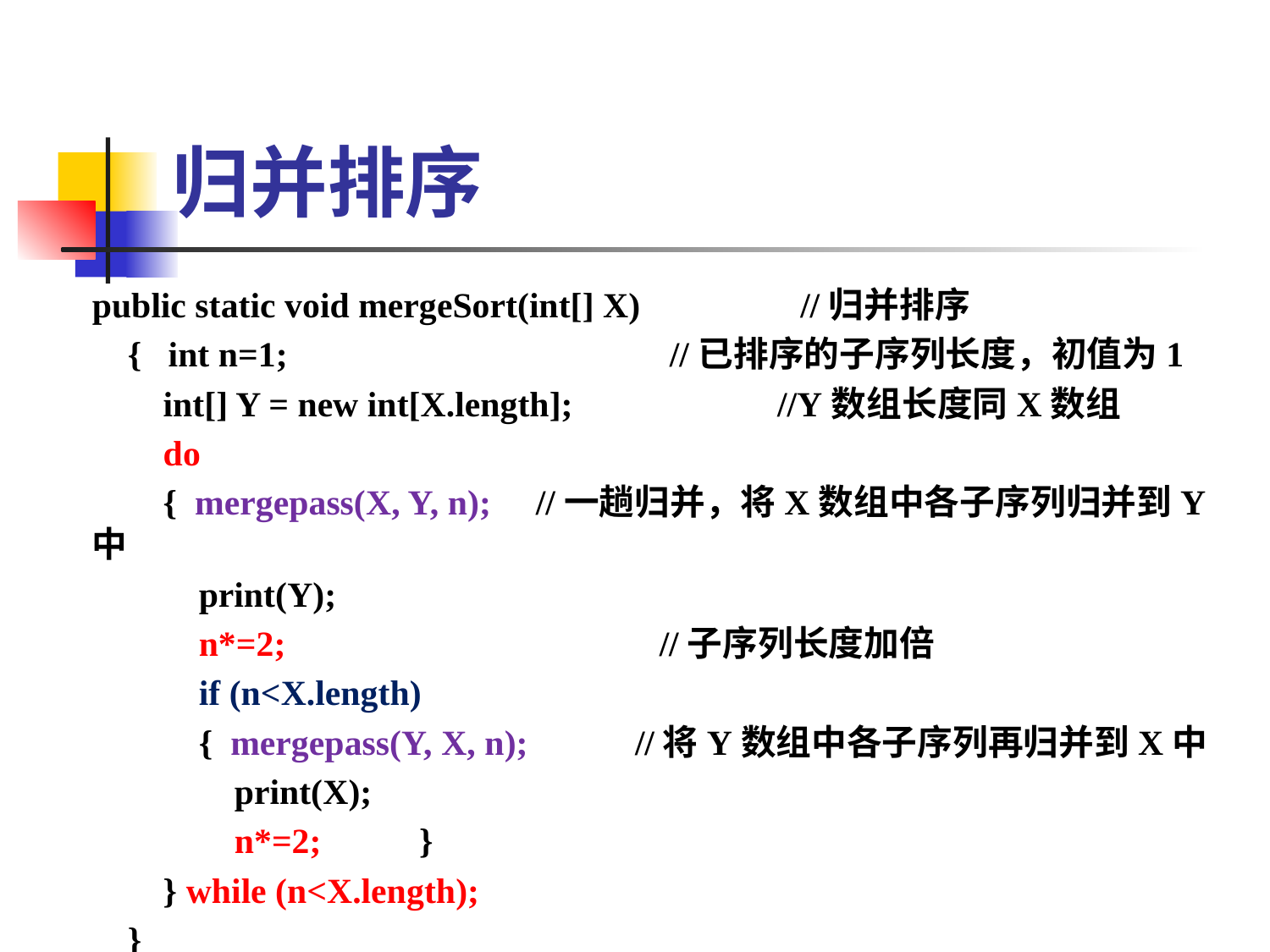

# 归并排序
public static void mergeSort(int[] X)                  //归并排序
    {   int n=1;                                           //已排序的子序列长度，初值为1
        int[] Y = new int[X.length];                       //Y数组长度同X数组
        do
        {  mergepass(X, Y, n);     //一趟归并，将X数组中各子序列归并到Y中
            print(Y);
            n*=2;                                          //子序列长度加倍
            if (n<X.length)
            {  mergepass(Y, X, n);            //将Y数组中各子序列再归并到X中
                print(X);
                n*=2;           }
        } while (n<X.length);
    }
71